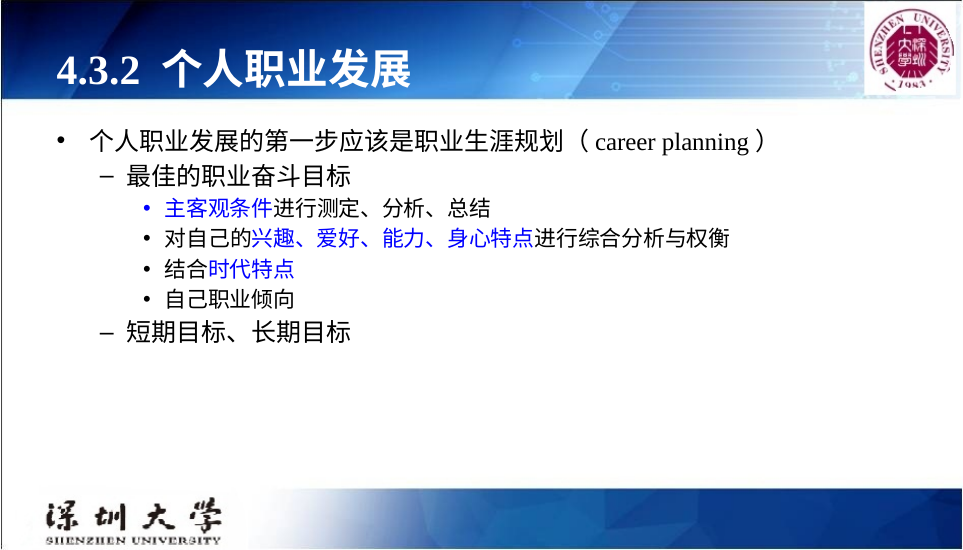

# 4.3.2 个人职业发展
个人职业发展的第一步应该是职业生涯规划（career planning）
最佳的职业奋斗目标
主客观条件进行测定、分析、总结
对自己的兴趣、爱好、能力、身心特点进行综合分析与权衡
结合时代特点
自己职业倾向
短期目标、长期目标

28